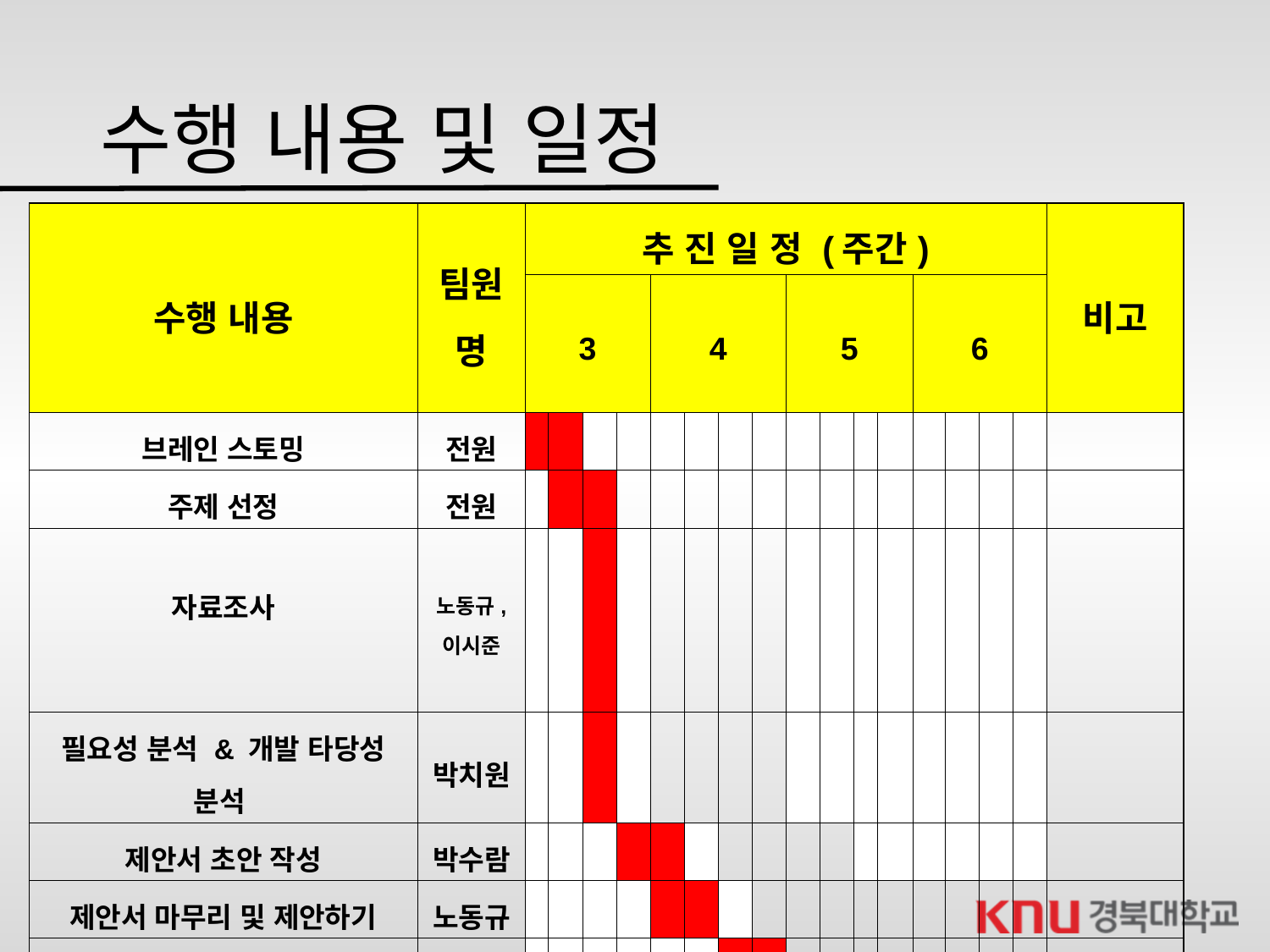

# 수행 내용 및 일정
| 수행 내용 | 팀원명 | 추 진 일 정 (주간) |  |  |  |  |  |  |  |  |  |  |  |  |  |  |  | 비고 |
| --- | --- | --- | --- | --- | --- | --- | --- | --- | --- | --- | --- | --- | --- | --- | --- | --- | --- | --- |
|  |  | 3 |  |  |  | 4 |  |  |  | 5 |  |  |  | 6 |  |  |  |  |
| 브레인 스토밍 | 전원 |  |  |  |  |  |  |  |  |  |  |  |  |  |  |  |  |  |
| 주제 선정 | 전원 |  |  |  |  |  |  |  |  |  |  |  |  |  |  |  |  |  |
| 자료조사 | 노동규, 이시준 |  |  |  |  |  |  |  |  |  |  |  |  |  |  |  |  |  |
| 필요성 분석 & 개발 타당성 분석 | 박치원 |  |  |  |  |  |  |  |  |  |  |  |  |  |  |  |  |  |
| 제안서 초안 작성 | 박수람 |  |  |  |  |  |  |  |  |  |  |  |  |  |  |  |  |  |
| 제안서 마무리 및 제안하기 | 노동규 |  |  |  |  |  |  |  |  |  |  |  |  |  |  |  |  |  |
| 필요한 기능 조사 | 전원 |  |  |  |  |  |  |  |  |  |  |  |  |  |  |  |  |  |
| Seller와 buyer 측 필요한 상세기능들 조사 | 전원 |  |  |  |  |  |  |  |  |  |  |  |  |  |  |  |  | Seller:노동규, 박치원 Buyer: 이시준, 박수람 |
| 중간 발표 자료 작성 | 박치원 |  |  |  |  |  |  |  |  |  |  |  |  |  |  |  |  |  |
| 기술적 부분 결정 | 전원 |  |  |  |  |  |  |  |  |  |  |  |  |  |  |  |  |  |
| 최종 발표 | 이시준 |  |  |  |  |  |  |  |  |  |  |  |  |  |  |  |  |  |